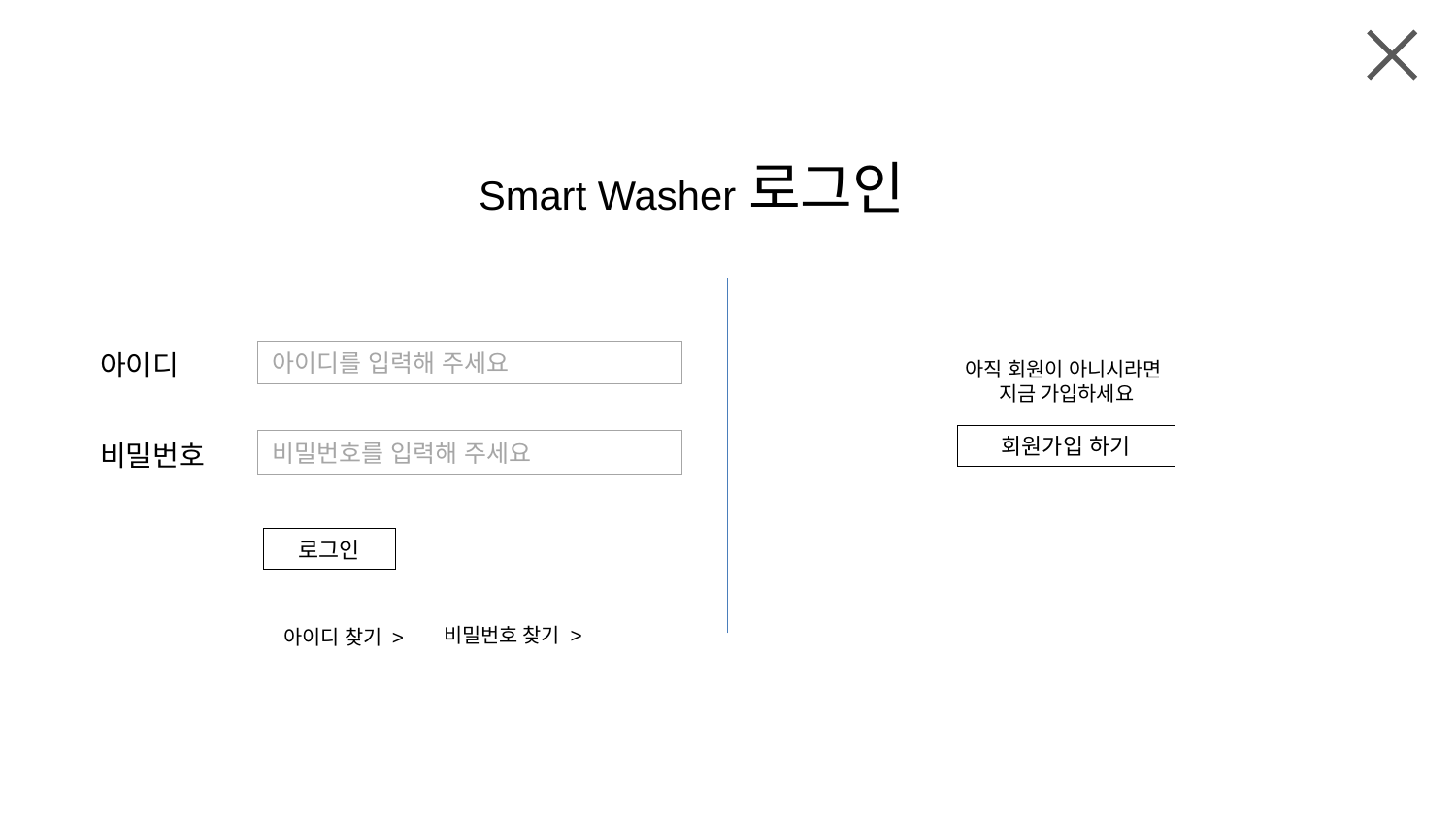

로그인
Smart Washer
아이디
아이디를 입력해 주세요
아직 회원이 아니시라면
지금 가입하세요
회원가입 하기
비밀번호
비밀번호를 입력해 주세요
로그인
비밀번호 찾기 >
아이디 찾기 >